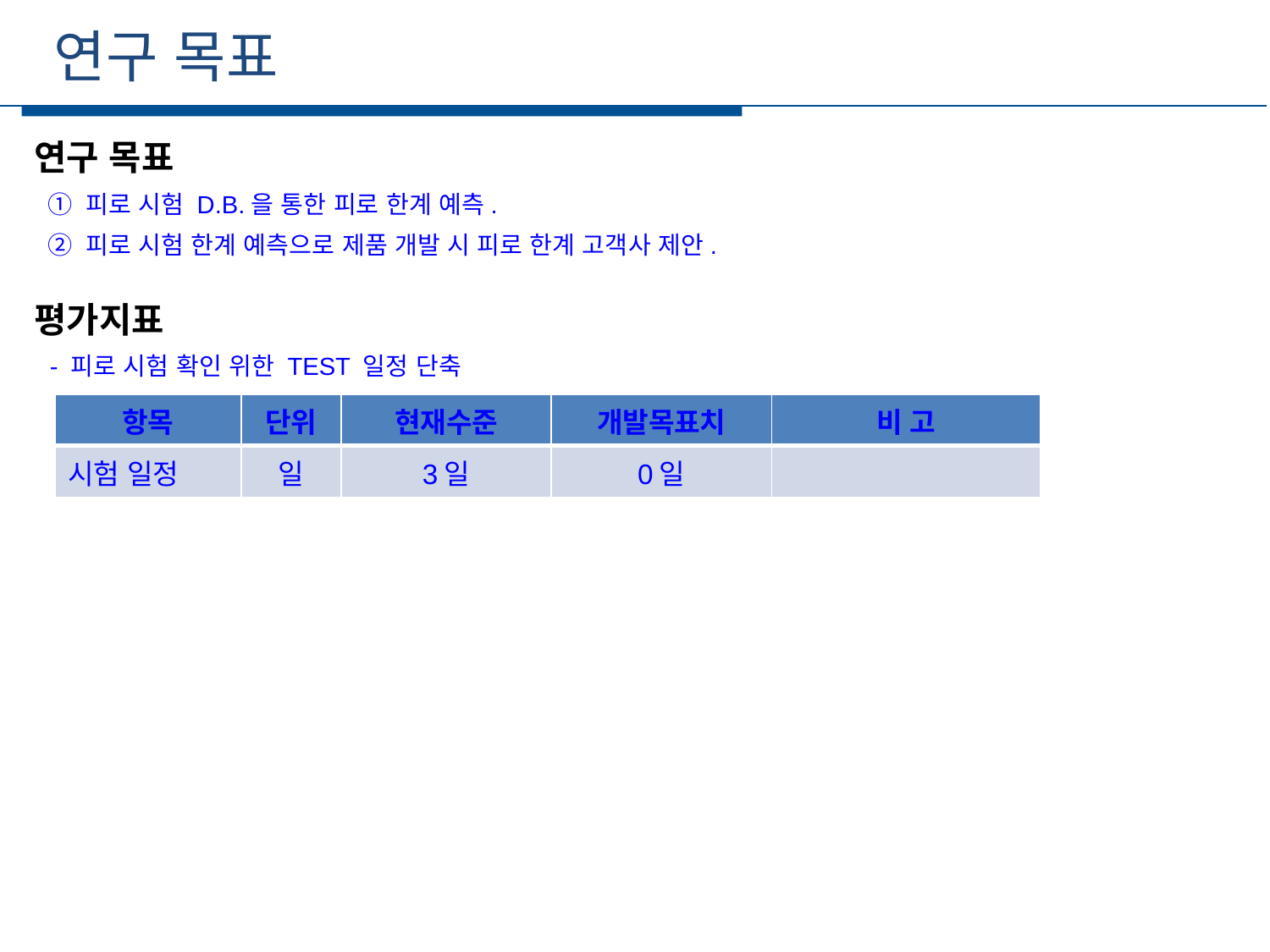

연구 목표
세부일정

연구 목표
  ① 피로 시험 D.B.을 통한 피로 한계 예측.
  ② 피로 시험 한계 예측으로 제품 개발 시 피로 한계 고객사 제안.

평가지표
  - 피로 시험 확인 위한 TEST 일정 단축
| 항목 | 단위 | 현재수준 | 개발목표치 | 비 고 |
| --- | --- | --- | --- | --- |
| 시험 일정 | 일 | 3일 | 0일 |  |